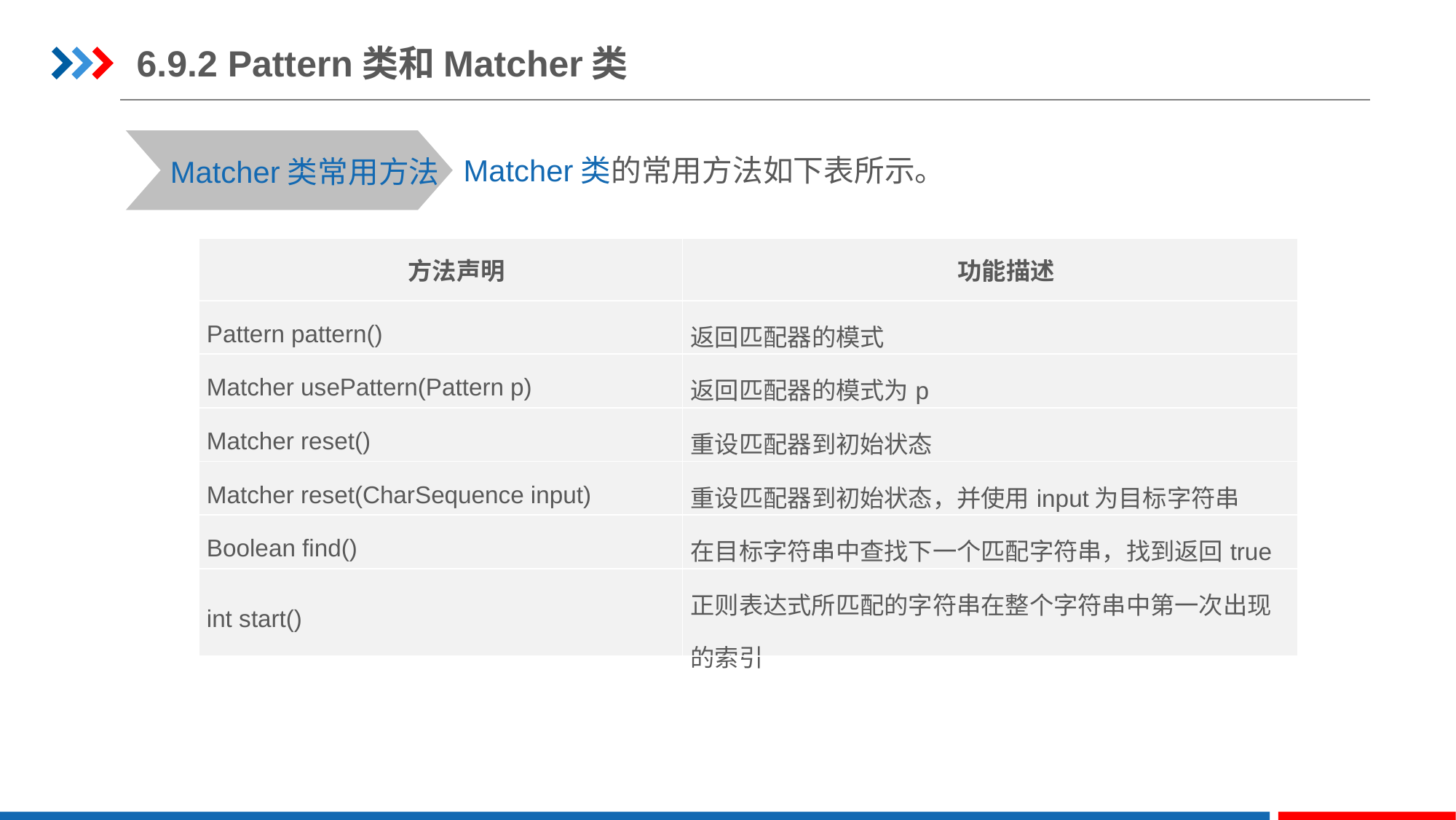

6.9.2 Pattern类和Matcher类
Matcher类的常用方法如下表所示。

Matcher类常用方法
| 方法声明 | 功能描述 |
| --- | --- |
| Pattern pattern() | 返回匹配器的模式 |
| Matcher usePattern(Pattern p) | 返回匹配器的模式为p |
| Matcher reset() | 重设匹配器到初始状态 |
| Matcher reset(CharSequence input) | 重设匹配器到初始状态，并使用input为目标字符串 |
| Boolean find() | 在目标字符串中查找下一个匹配字符串，找到返回true |
| int start() | 正则表达式所匹配的字符串在整个字符串中第一次出现的索引 |